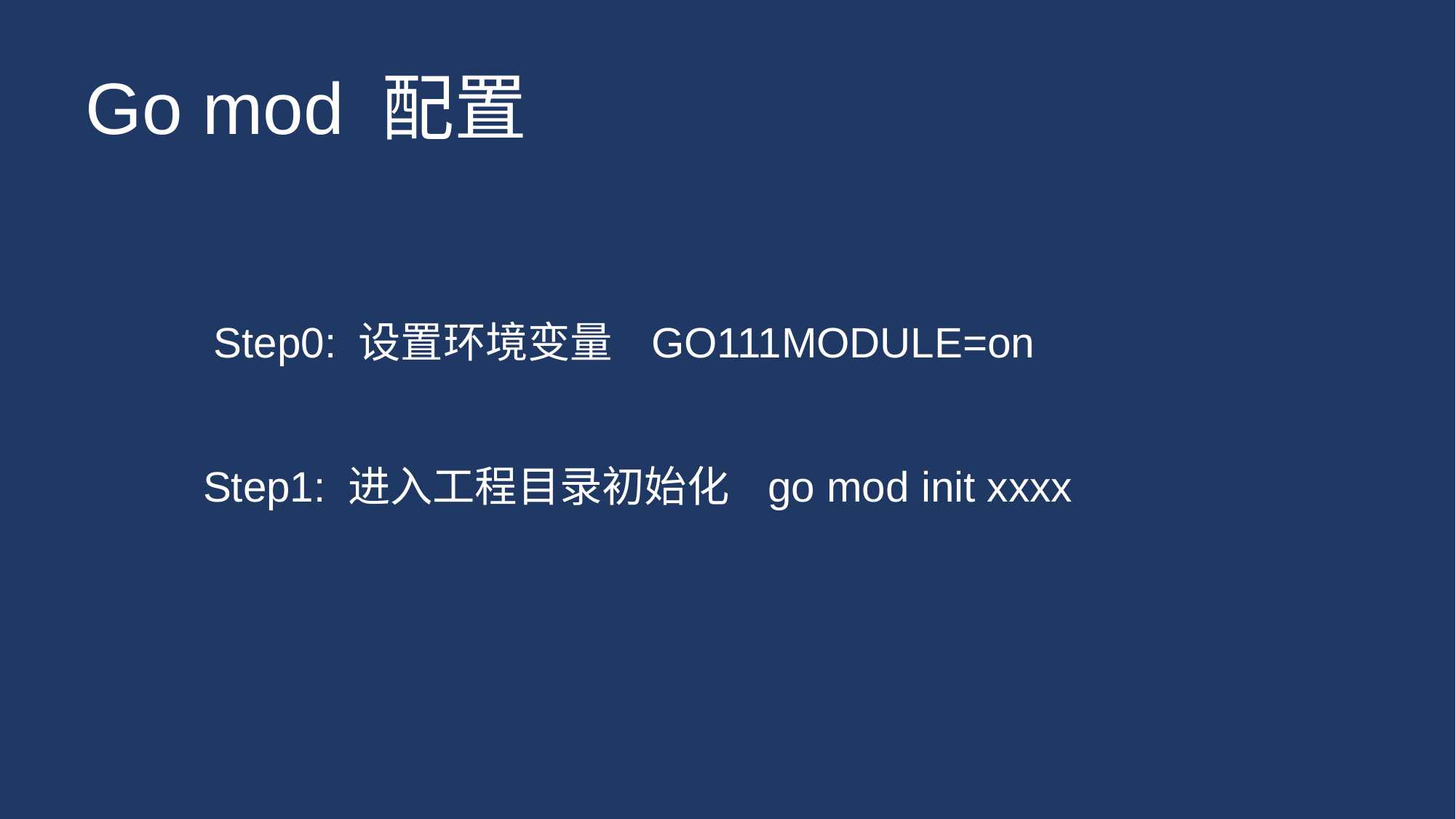

Go mod 配置
Step0: 设置环境变量   GO111MODULE=on
Step1: 进入工程目录初始化   go mod init xxxx